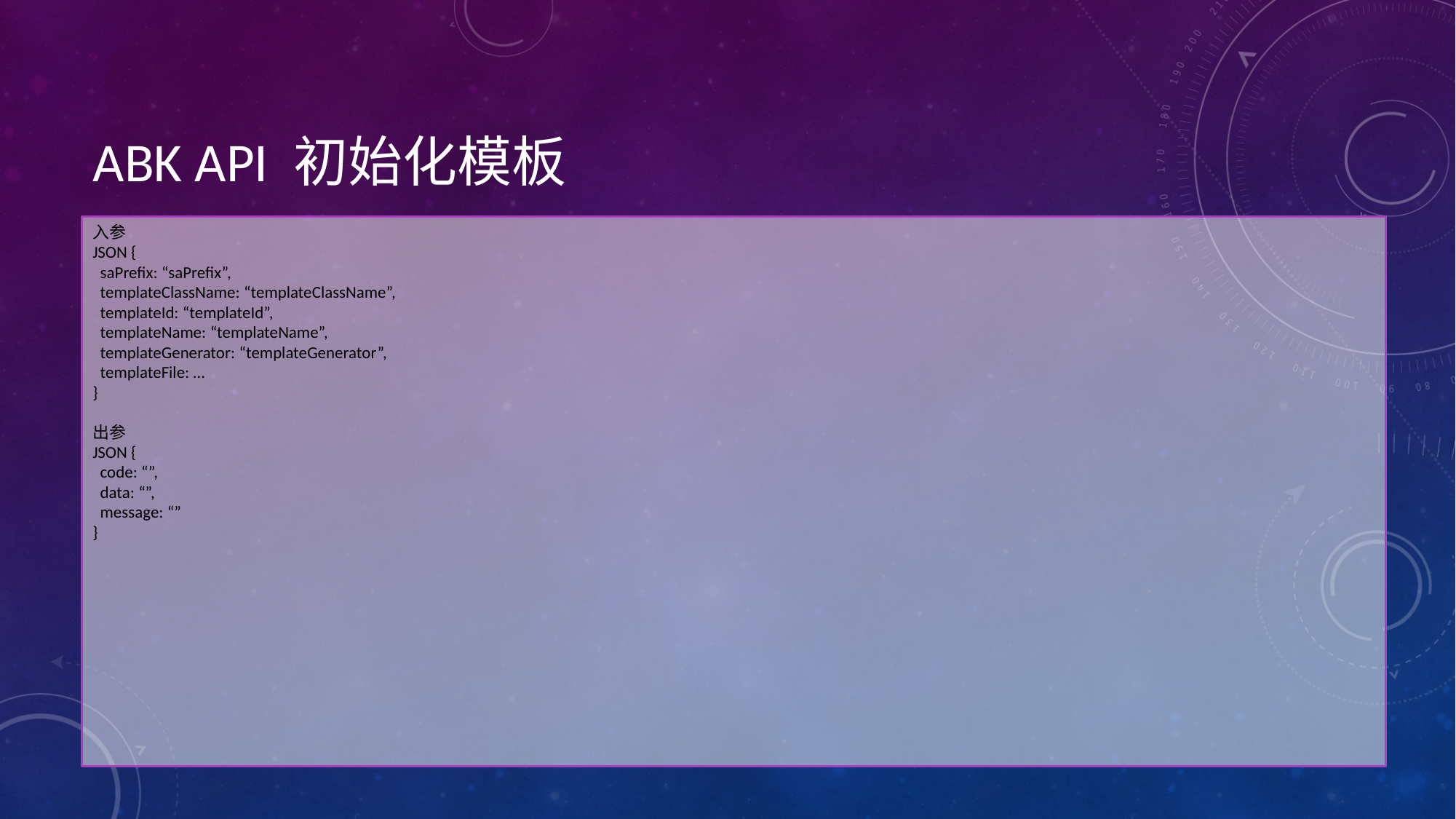

# ABK API 初始化模板
入参
JSON {
  saPrefix: “saPrefix”,
  templateClassName: “templateClassName”,
  templateId: “templateId”,
  templateName: “templateName”,
  templateGenerator: “templateGenerator”,
  templateFile: …
}

出参
JSON {
  code: “”,
  data: “”,
  message: “”
}